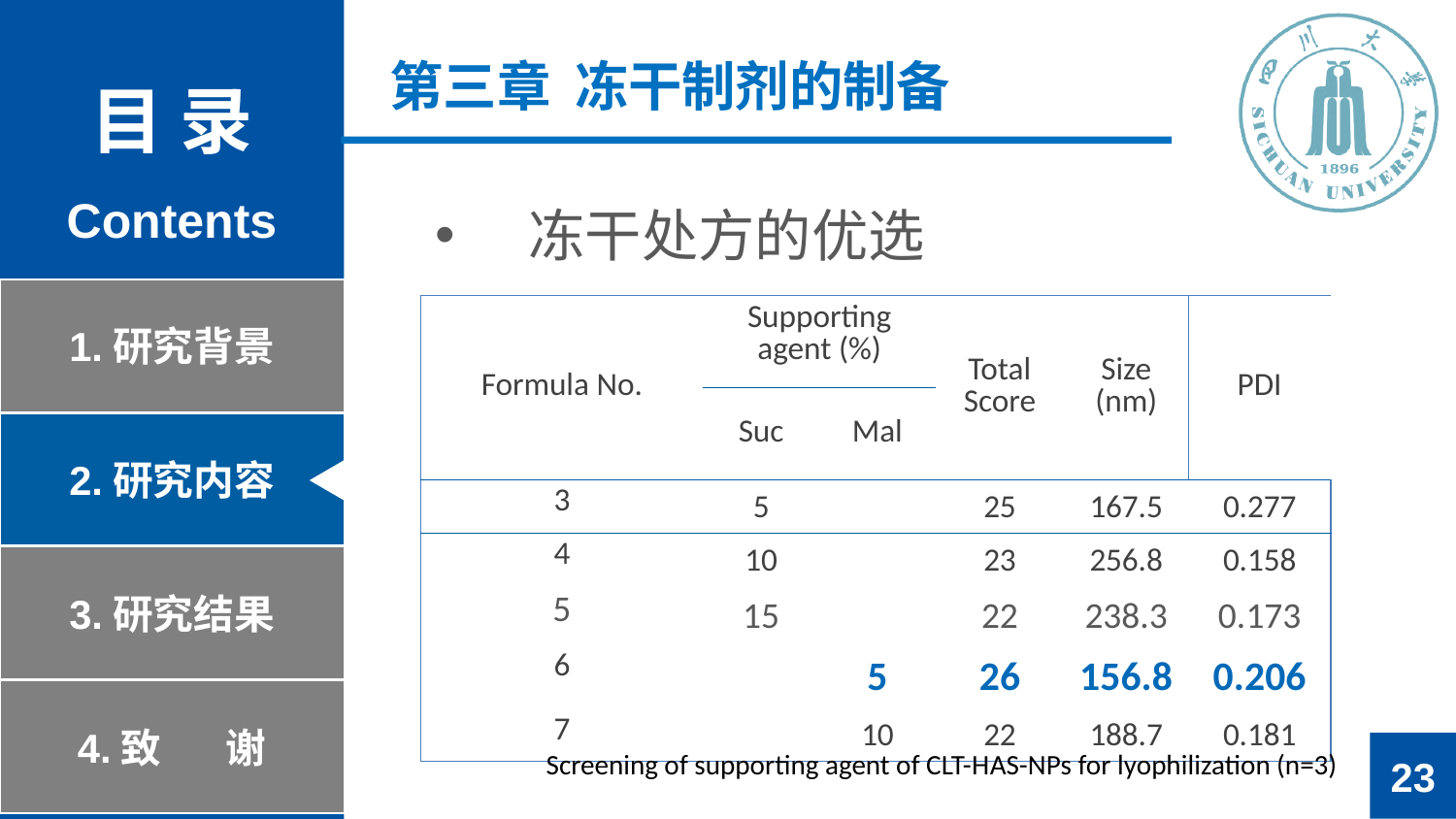

第三章  冻干制剂的制备

  冻干处方的优选
| Formula No. | Supporting agent (%) |  | Total Score | Size (nm) | PDI |
| --- | --- | --- | --- | --- | --- |
|  | Suc | Mal |  |  |  |
| 3 | 5 |  | 25 | 167.5 | 0.277 |
| 4 | 10 |  | 23 | 256.8 | 0.158 |
| 5 | 15 |  | 22 | 238.3 | 0.173 |
| 6 |  | 5 | 26 | 156.8 | 0.206 |
| 7 |  | 10 | 22 | 188.7 | 0.181 |
23
Screening of supporting agent of CLT-HAS-NPs for lyophilization (n=3)